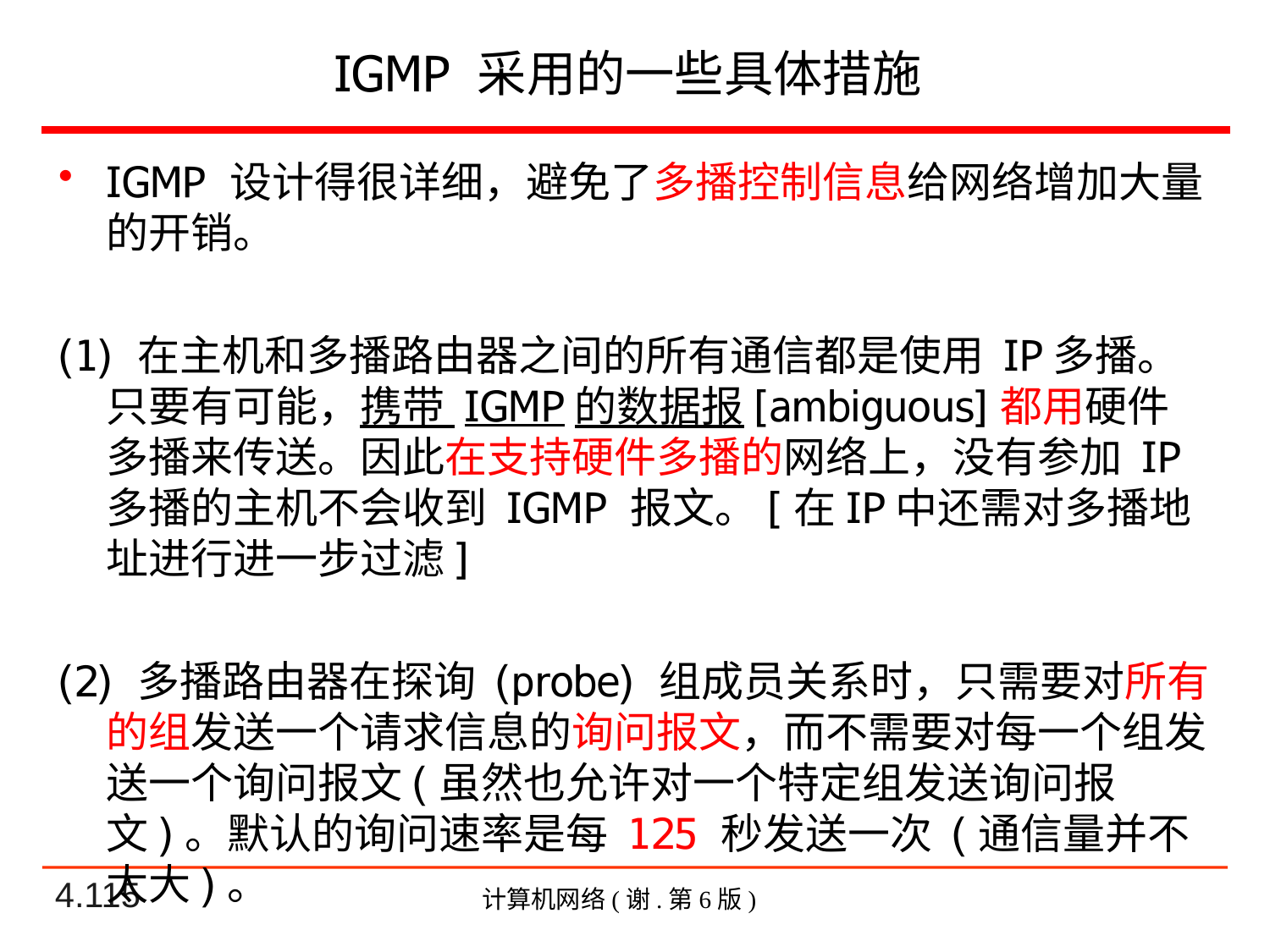

# IGMP 采用的一些具体措施
IGMP 设计得很详细，避免了多播控制信息给网络增加大量的开销。

(1) 在主机和多播路由器之间的所有通信都是使用 IP多播。只要有可能，携带 IGMP的数据报[ambiguous]都用硬件多播来传送。因此在支持硬件多播的网络上，没有参加 IP多播的主机不会收到 IGMP 报文。[在IP中还需对多播地址进行进一步过滤]

(2) 多播路由器在探询 (probe) 组成员关系时，只需要对所有的组发送一个请求信息的询问报文，而不需要对每一个组发送一个询问报文(虽然也允许对一个特定组发送询问报文)。默认的询问速率是每 125 秒发送一次 (通信量并不太大)。